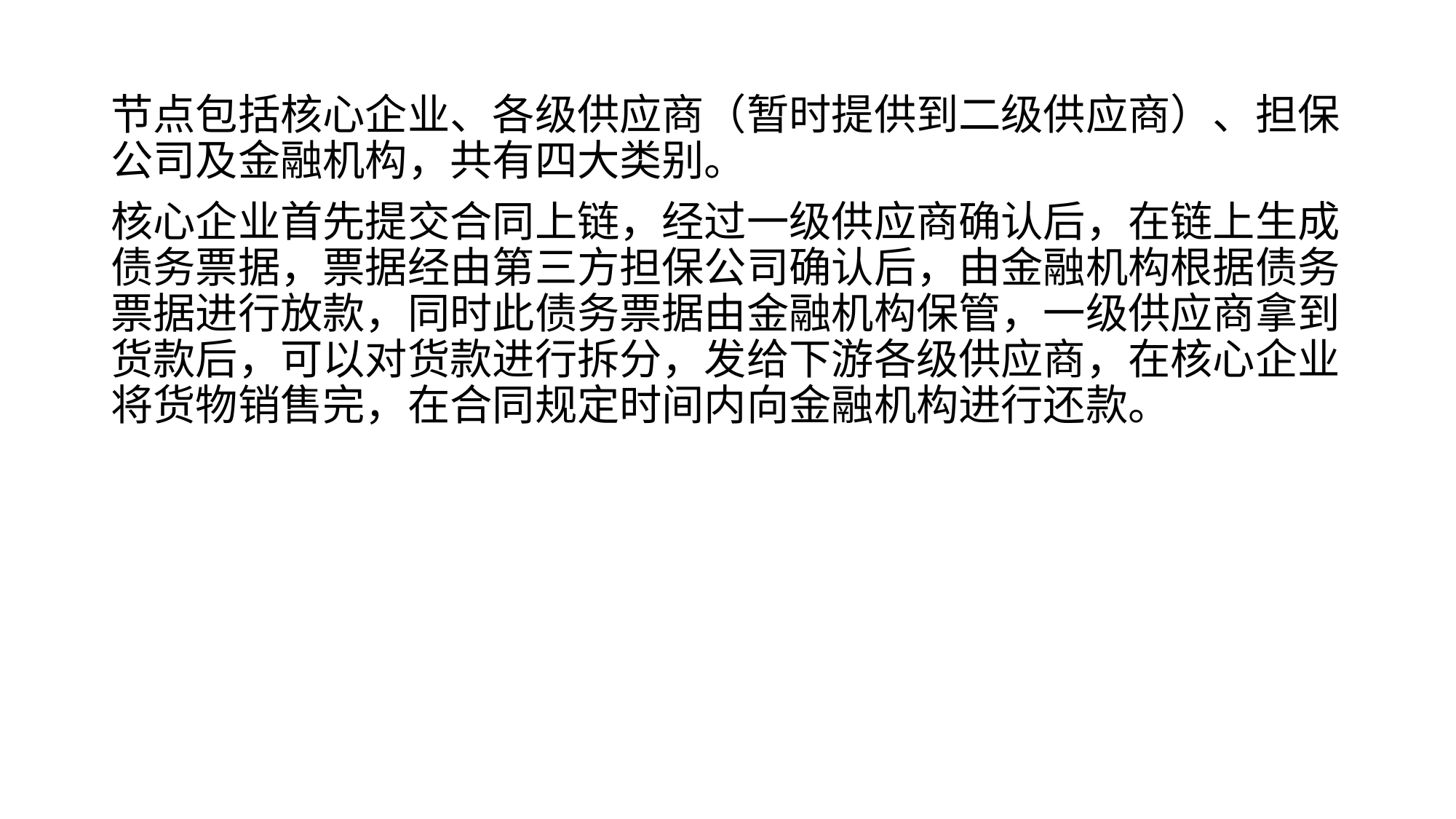

节点包括核心企业、各级供应商（暂时提供到二级供应商）、担保公司及金融机构，共有四大类别。
核心企业首先提交合同上链，经过一级供应商确认后，在链上生成债务票据，票据经由第三方担保公司确认后，由金融机构根据债务票据进行放款，同时此债务票据由金融机构保管，一级供应商拿到货款后，可以对货款进行拆分，发给下游各级供应商，在核心企业将货物销售完，在合同规定时间内向金融机构进行还款。